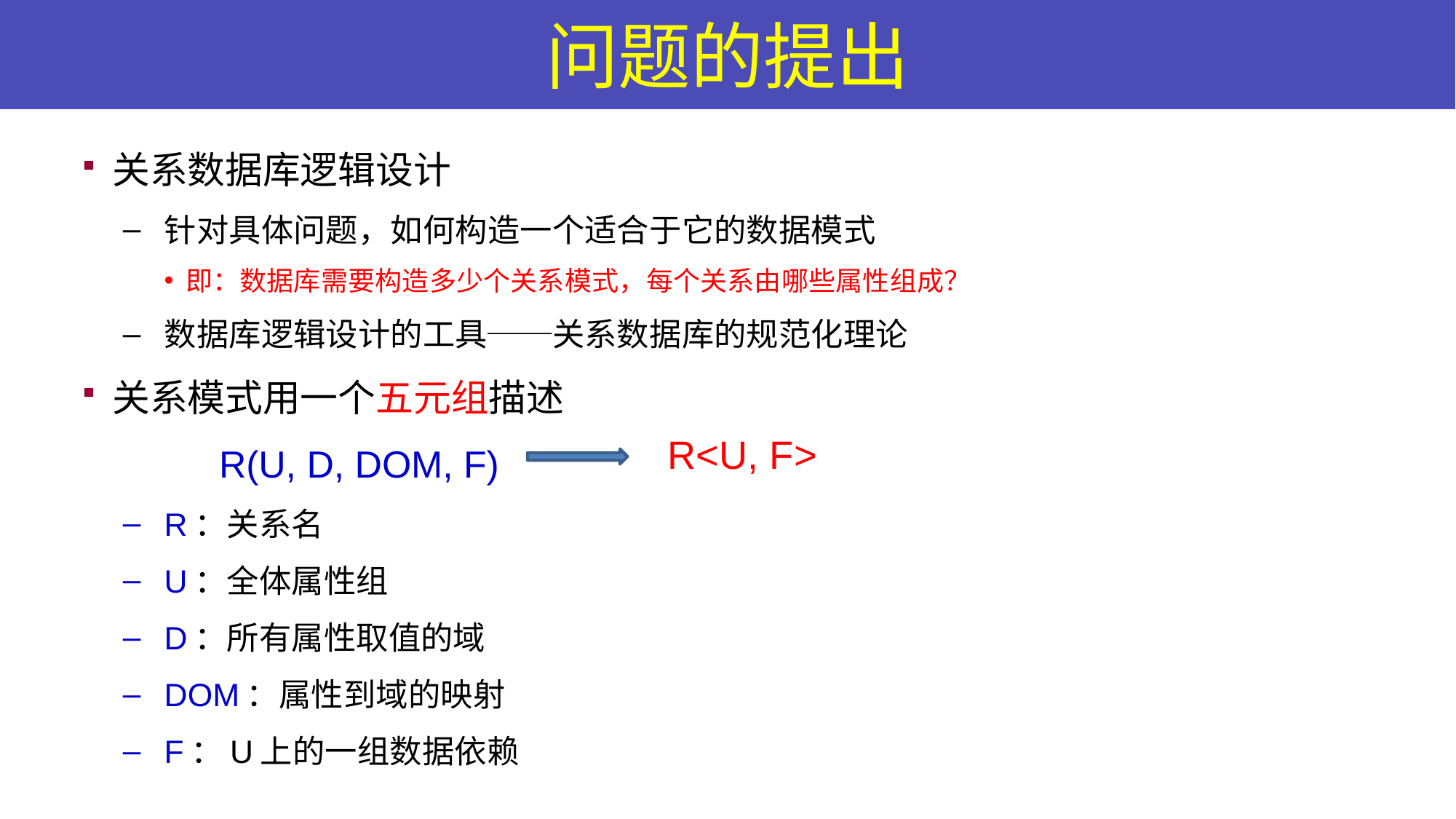

# 问题的提出
关系数据库逻辑设计
针对具体问题，如何构造一个适合于它的数据模式
即：数据库需要构造多少个关系模式，每个关系由哪些属性组成？
数据库逻辑设计的工具──关系数据库的规范化理论
关系模式用一个五元组描述
             R(U, D, DOM, F)
R：关系名
U：全体属性组
D：所有属性取值的域
DOM：属性到域的映射
F：U上的一组数据依赖

R<U, F>

5